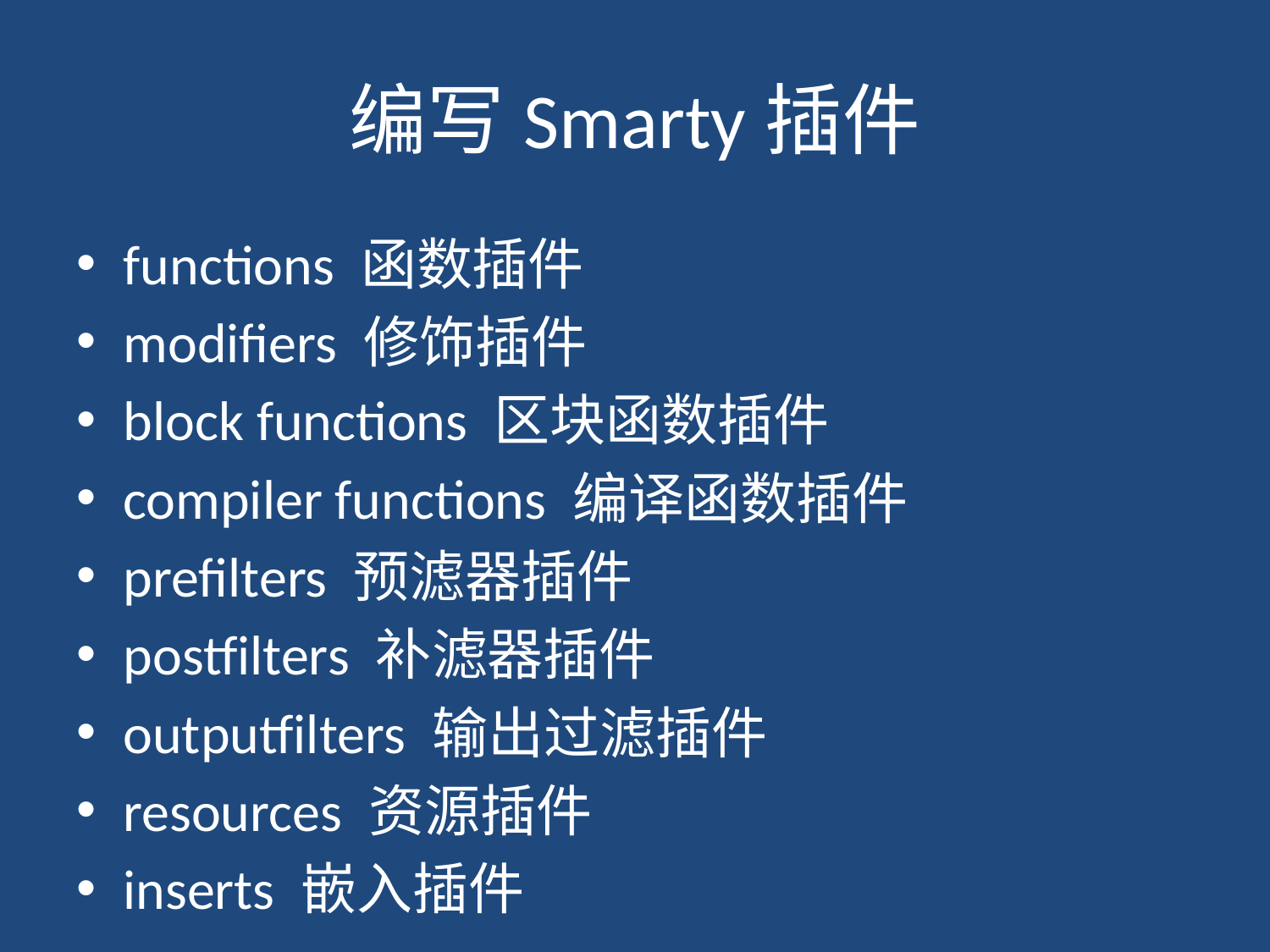

# 编写Smarty插件
functions 函数插件
modifiers 修饰插件
block functions 区块函数插件
compiler functions 编译函数插件
prefilters 预滤器插件
postfilters 补滤器插件
outputfilters 输出过滤插件
resources 资源插件
inserts 嵌入插件